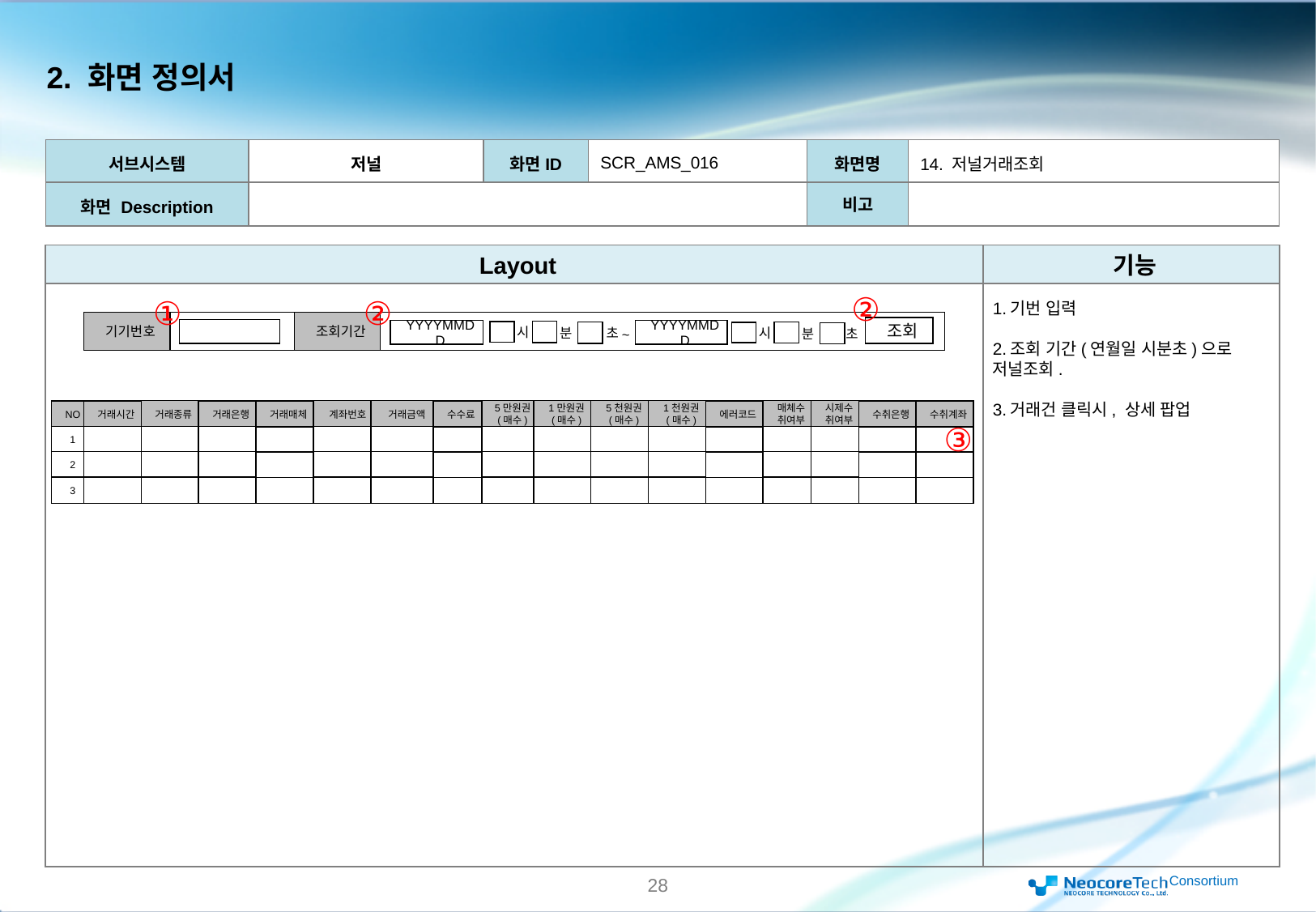

2. 화면 정의서
| 서브시스템 | 저널 | 화면ID | SCR\_AMS\_016 | 화면명 | 14. 저널거래조회 |
| --- | --- | --- | --- | --- | --- |
| 화면 Description |  |  |  | 비고 |  |
Layout
기능
1.기번 입력
2.조회 기간(연월일 시분초)으로 저널조회.

3.거래건 클릭시, 상세 팝업

②

②
①

기기번호
조회기간
조회
시
분
초
시
분
초

YYYYMMDD
~
YYYYMMDD

거래종류
계좌번호
거래금액
5만원권
(매수)
1만원권
(매수)
5천원권
(매수)
1천원권
(매수)
매체수취여부
시제수취여부
거래매체
수수료
에러코드
수취은행
수취계좌
NO
거래시간
거래은행
③
1

2

3